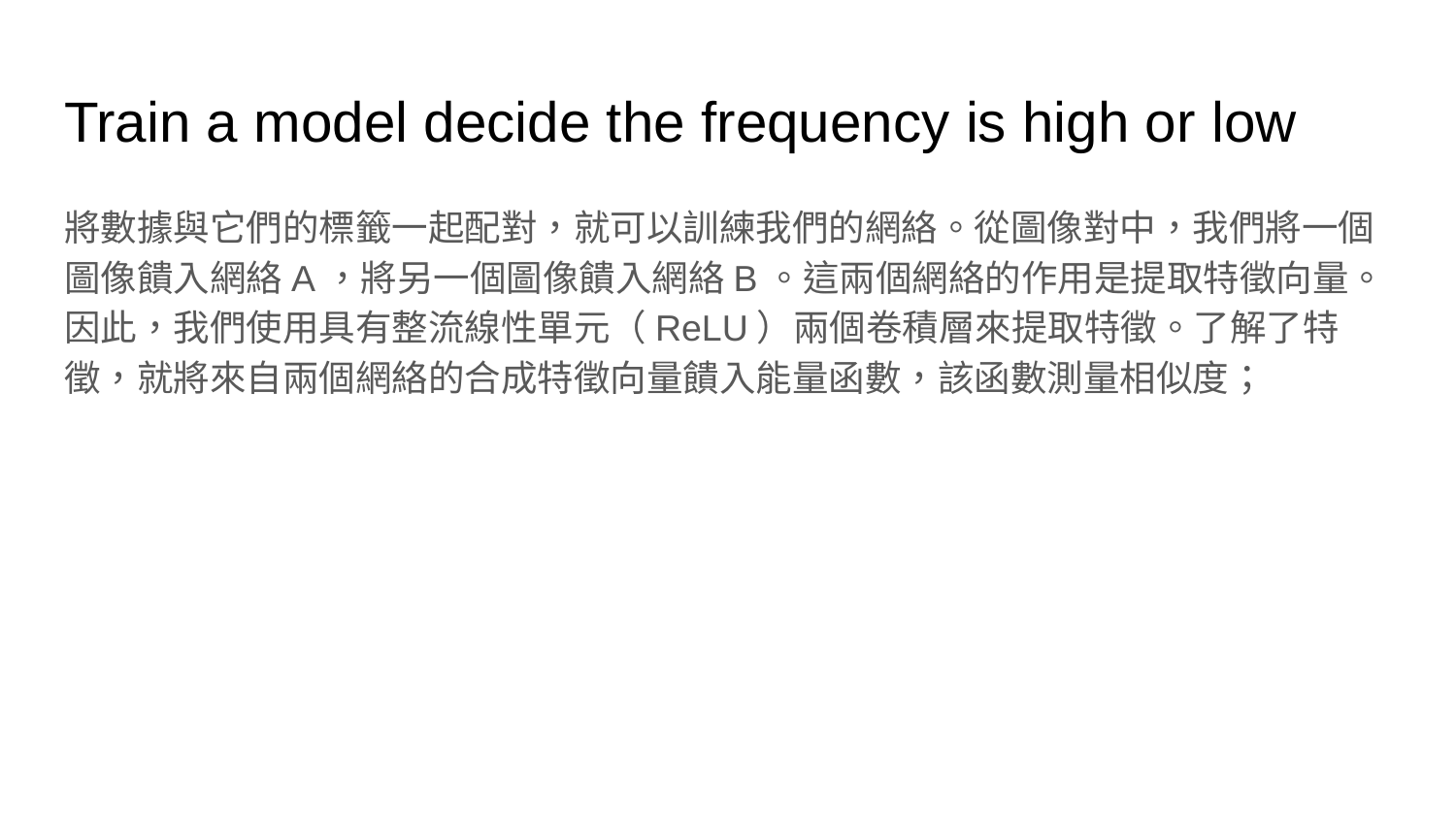

# Train a model decide the frequency is high or low
將數據與它們的標籤一起配對，就可以訓練我們的網絡。從圖像對中，我們將一個圖像饋入網絡A，將另一個圖像饋入網絡B。這兩個網絡的作用是提取特徵向量。因此，我們使用具有整流線性單元（ReLU）兩個卷積層來提取特徵。了解了特徵，就將來自兩個網絡的合成特徵向量饋入能量函數，該函數測量相似度；